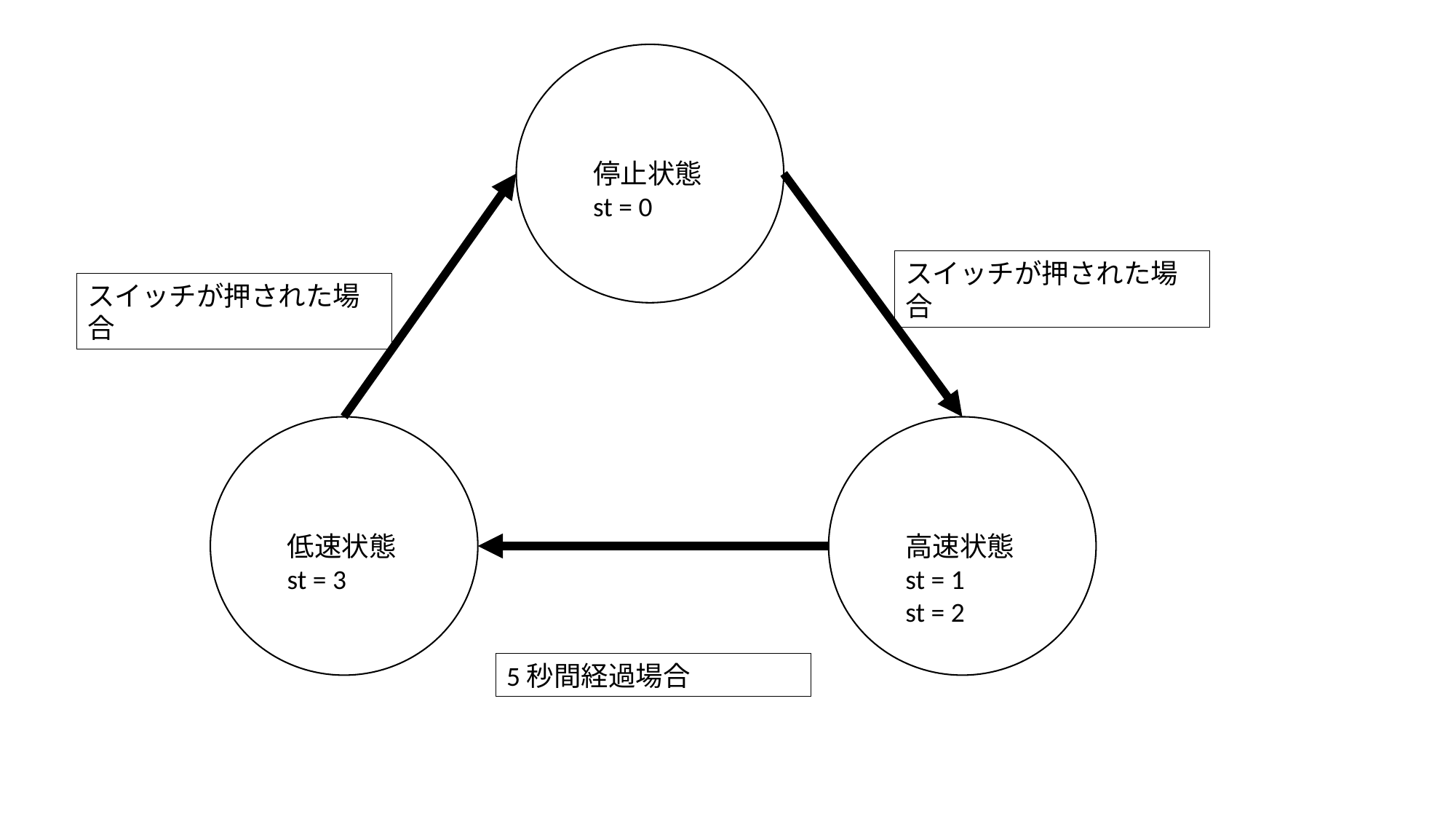

停止状態
st = 0
スイッチが押された場合
スイッチが押された場合

低速状態
st = 3
高速状態
st = 1
st = 2
5秒間経過場合